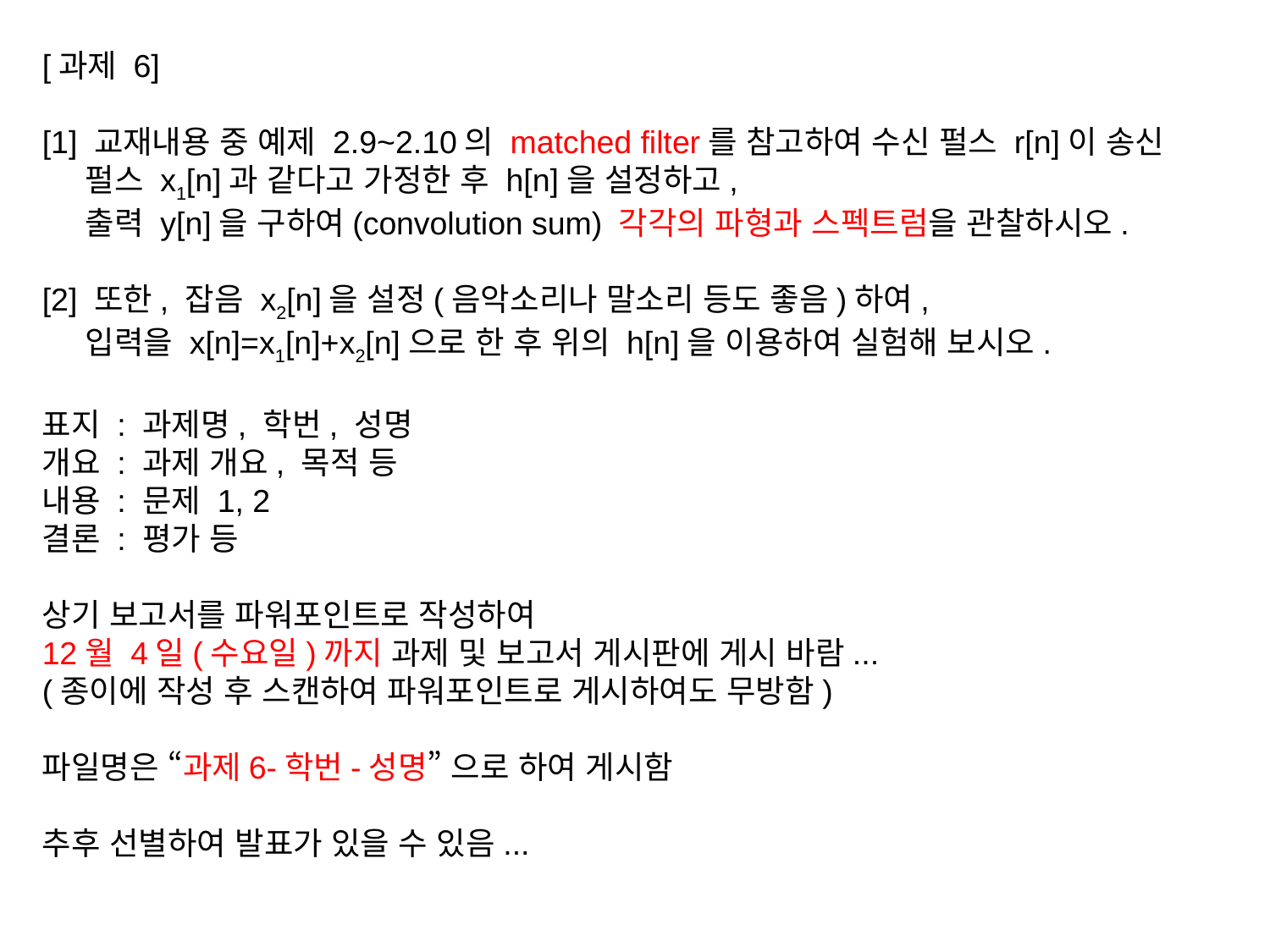

[과제 6]

[1] 교재내용 중 예제 2.9~2.10의 matched filter를 참고하여 수신 펄스 r[n]이 송신
    펄스 x1[n]과 같다고 가정한 후 h[n]을 설정하고,
    출력 y[n]을 구하여(convolution sum) 각각의 파형과 스펙트럼을 관찰하시오.

[2] 또한, 잡음 x2[n]을 설정(음악소리나 말소리 등도 좋음)하여,
    입력을 x[n]=x1[n]+x2[n]으로 한 후 위의 h[n]을 이용하여 실험해 보시오.

표지 : 과제명, 학번, 성명
개요 : 과제 개요, 목적 등
내용 : 문제 1, 2
결론 : 평가 등

상기 보고서를 파워포인트로 작성하여
12월 4일(수요일)까지 과제 및 보고서 게시판에 게시 바람...
(종이에 작성 후 스캔하여 파워포인트로 게시하여도 무방함)

파일명은 “과제6-학번-성명” 으로 하여 게시함
추후 선별하여 발표가 있을 수 있음...